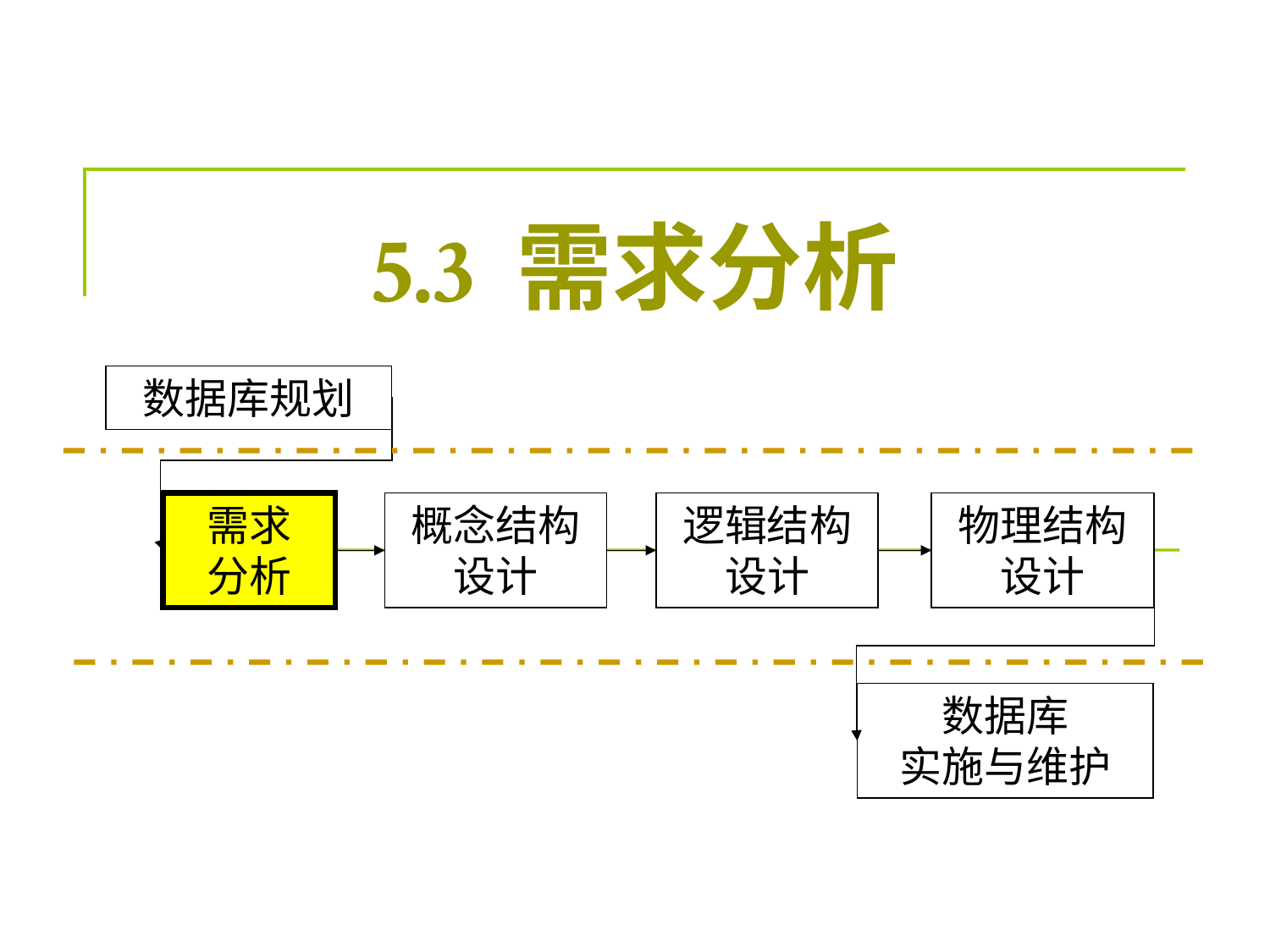

# 5.3 需求分析
数据库规划

需求
分析
概念结构设计
逻辑结构设计
物理结构设计

数据库
实施与维护